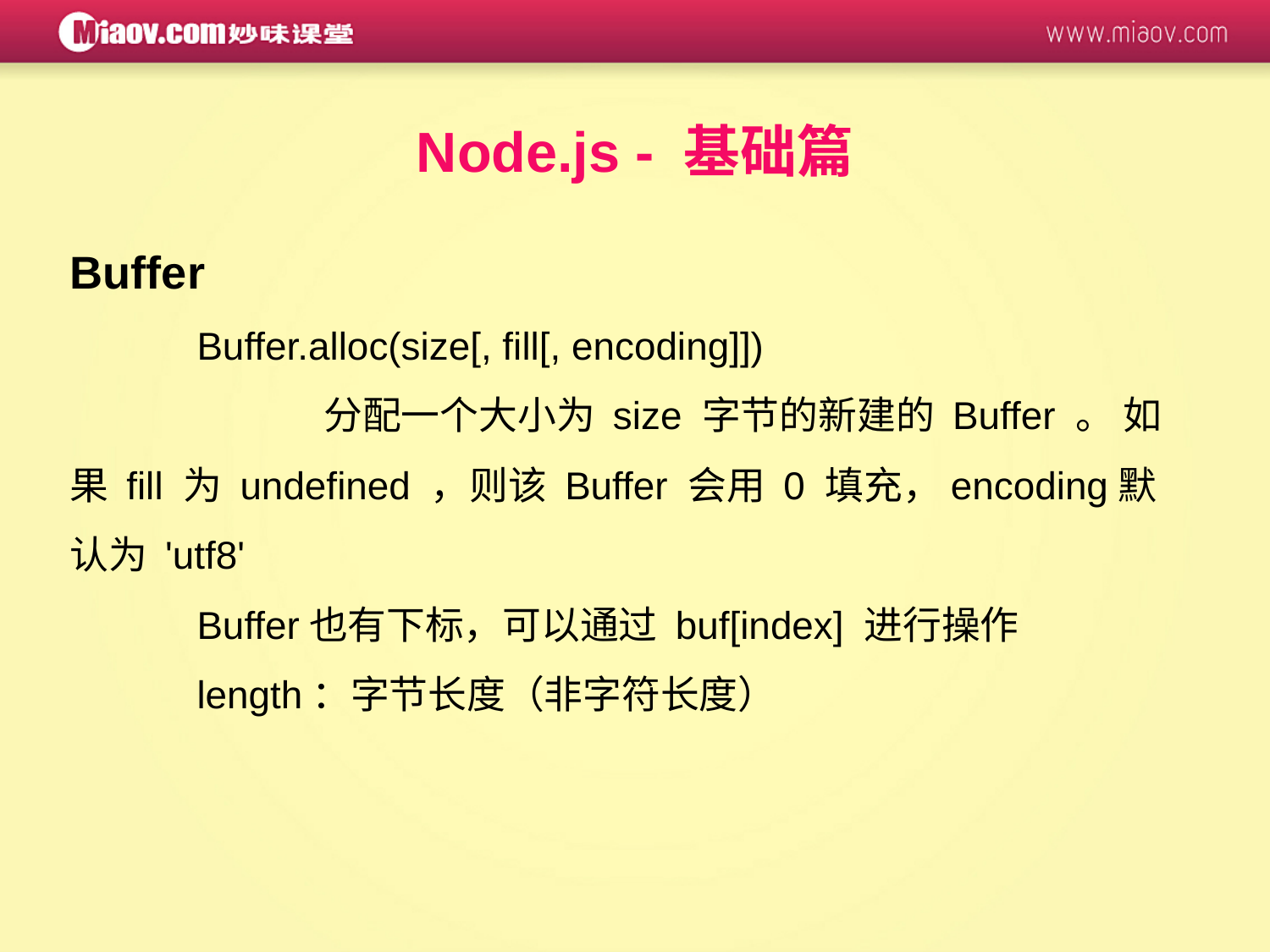

Node.js - 基础篇
Buffer
	Buffer.alloc(size[, fill[, encoding]])
		分配一个大小为 size 字节的新建的 Buffer 。 如果 fill 为 undefined ，则该 Buffer 会用 0 填充，encoding默认为 'utf8'
	Buffer也有下标，可以通过 buf[index] 进行操作
	length：字节长度（非字符长度）